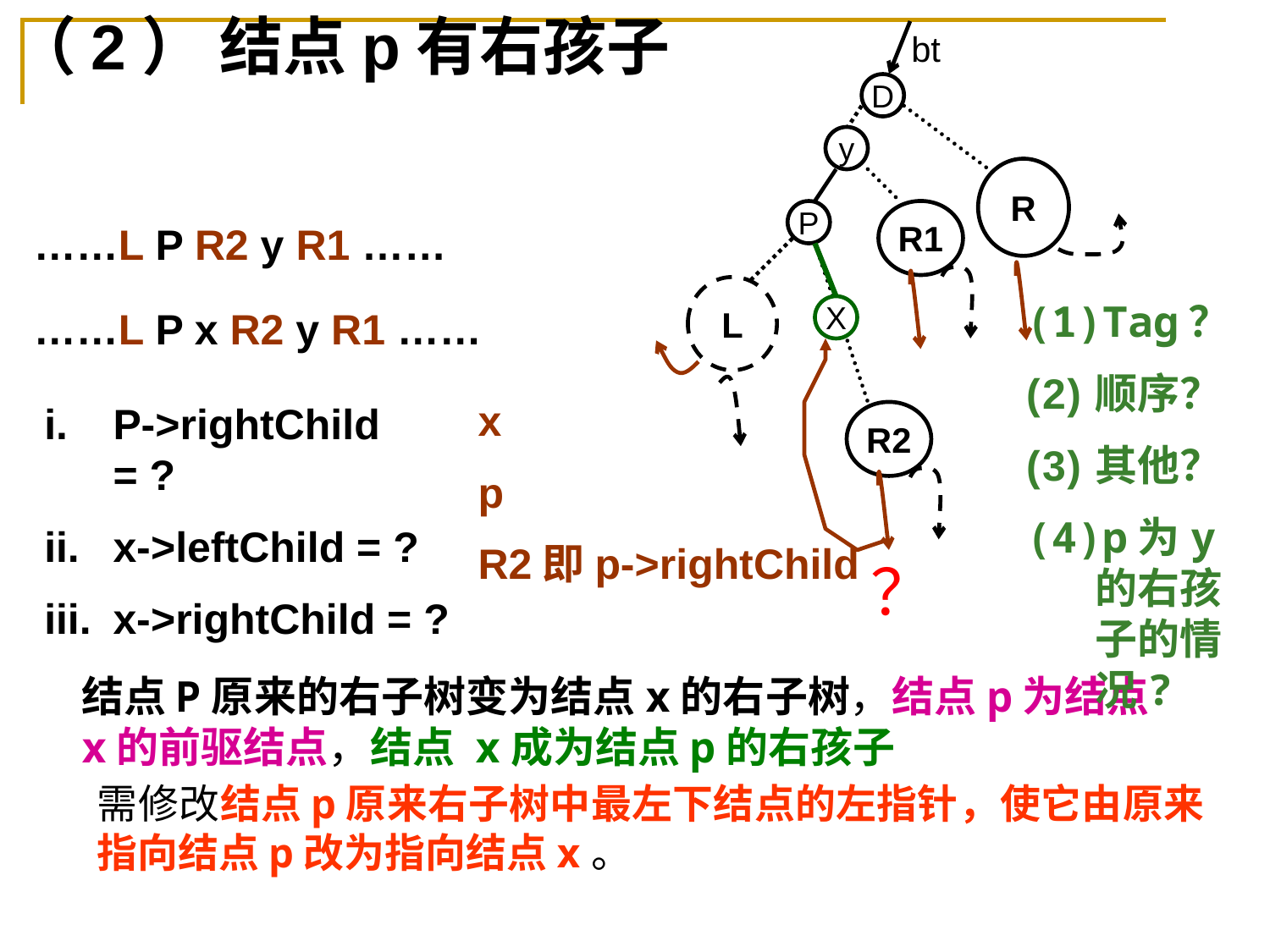

# （2） 结点p有右孩子

bt
D

R

y

P

L

R1

R2

……L P R2 y R1 ……

X
Tag？
顺序？
其他？
p为y的右孩子的情况?
……L P x R2 y R1 ……

x
p
R2即p->rightChild
P->rightChild  = ?
x->leftChild = ?
x->rightChild = ?
	？
	结点P原来的右子树变为结点x的右子树，结点p为结点x的前驱结点，结点 x成为结点p的右孩子
	需修改结点p原来右子树中最左下结点的左指针，使它由原来指向结点p改为指向结点x。